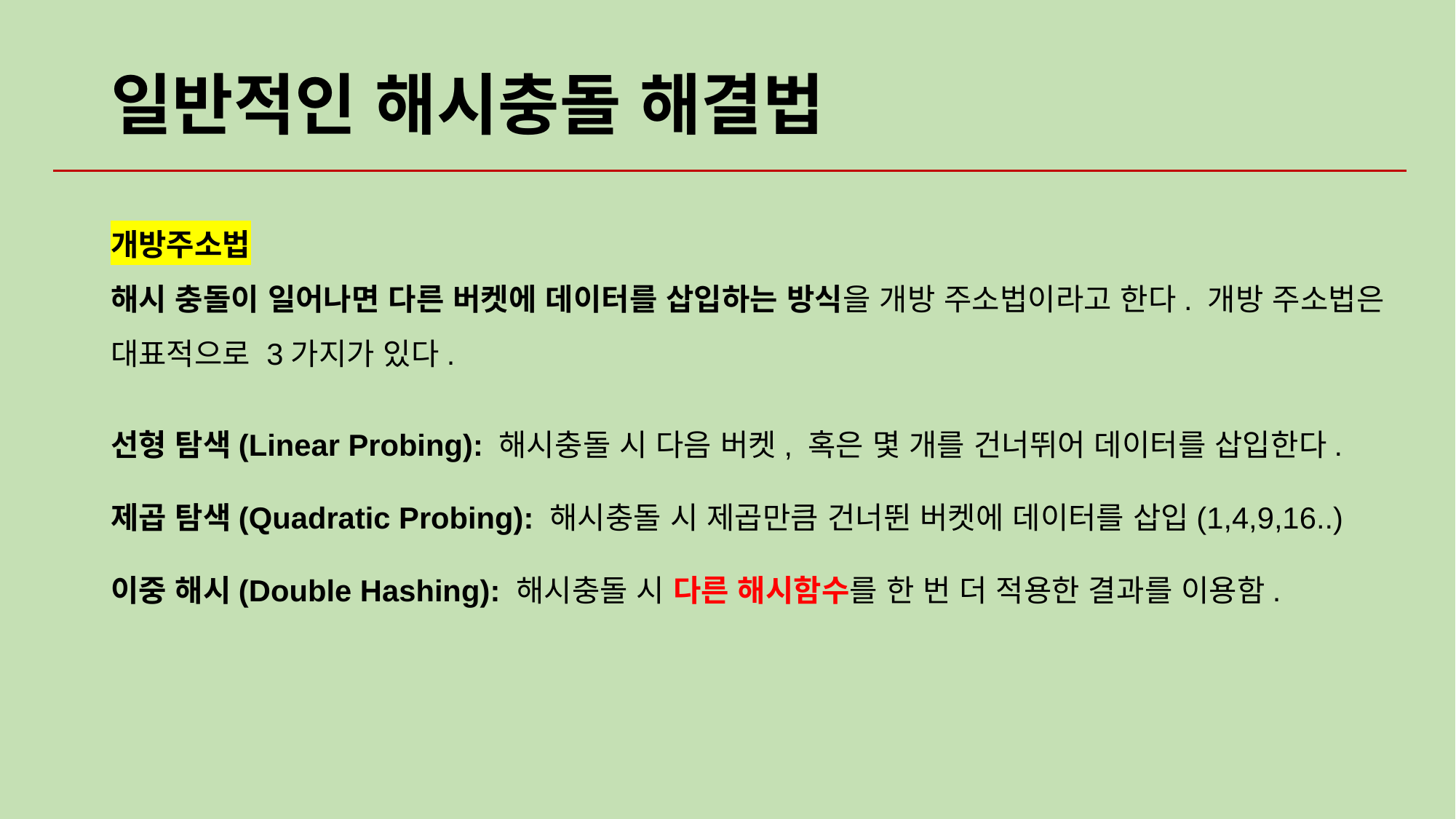

# 일반적인 해시충돌 해결법
개방주소법
해시 충돌이 일어나면 다른 버켓에 데이터를 삽입하는 방식을 개방 주소법이라고 한다. 개방 주소법은 대표적으로 3가지가 있다.

선형 탐색(Linear Probing): 해시충돌 시 다음 버켓, 혹은 몇 개를 건너뛰어 데이터를 삽입한다.

제곱 탐색(Quadratic Probing): 해시충돌 시 제곱만큼 건너뛴 버켓에 데이터를 삽입(1,4,9,16..)

이중 해시(Double Hashing): 해시충돌 시 다른 해시함수를 한 번 더 적용한 결과를 이용함.